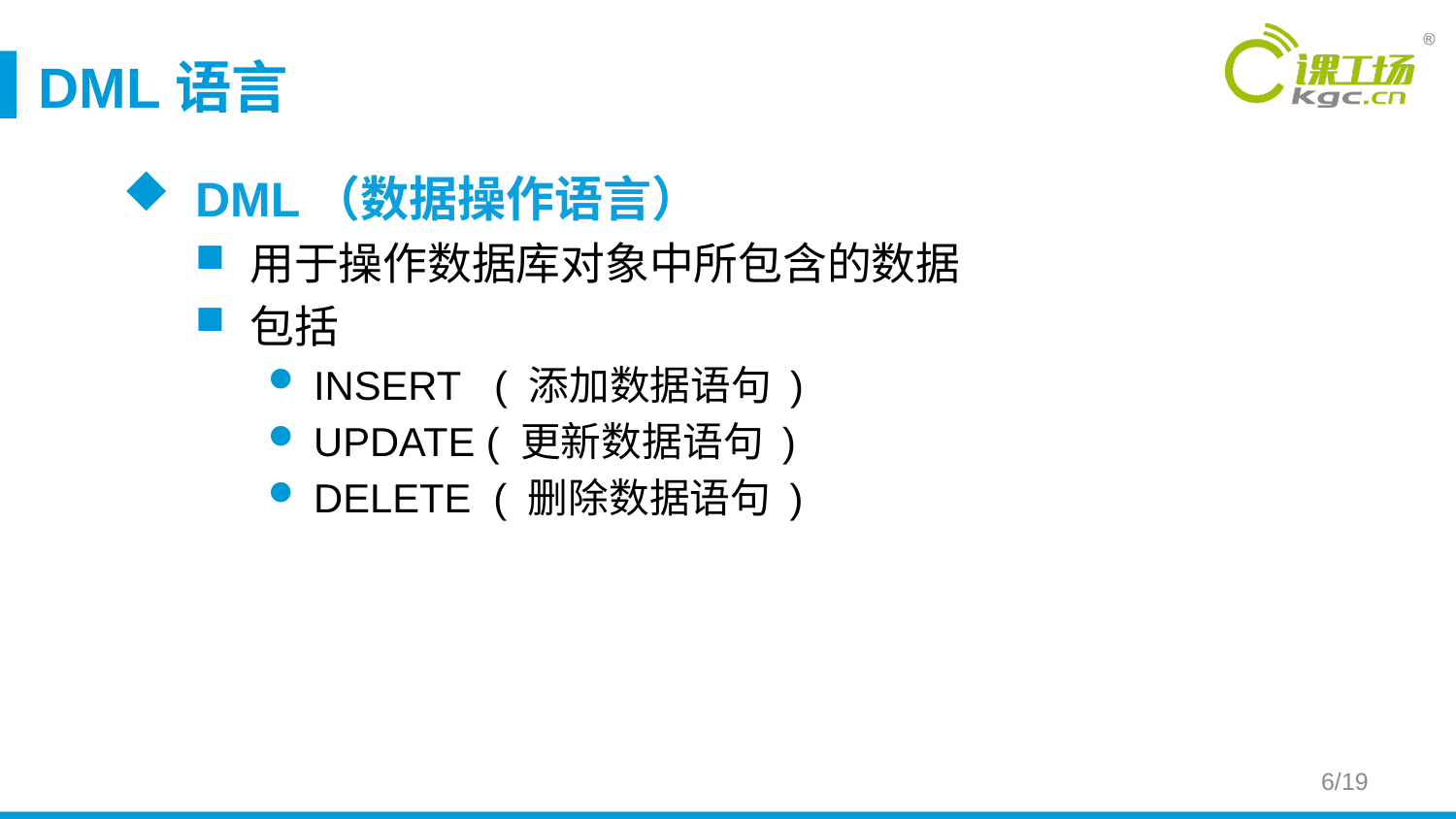

# DML语言
DML（数据操作语言）
用于操作数据库对象中所包含的数据
包括
INSERT   ( 添加数据语句 )
UPDATE ( 更新数据语句 )
DELETE  ( 删除数据语句 )

6/19